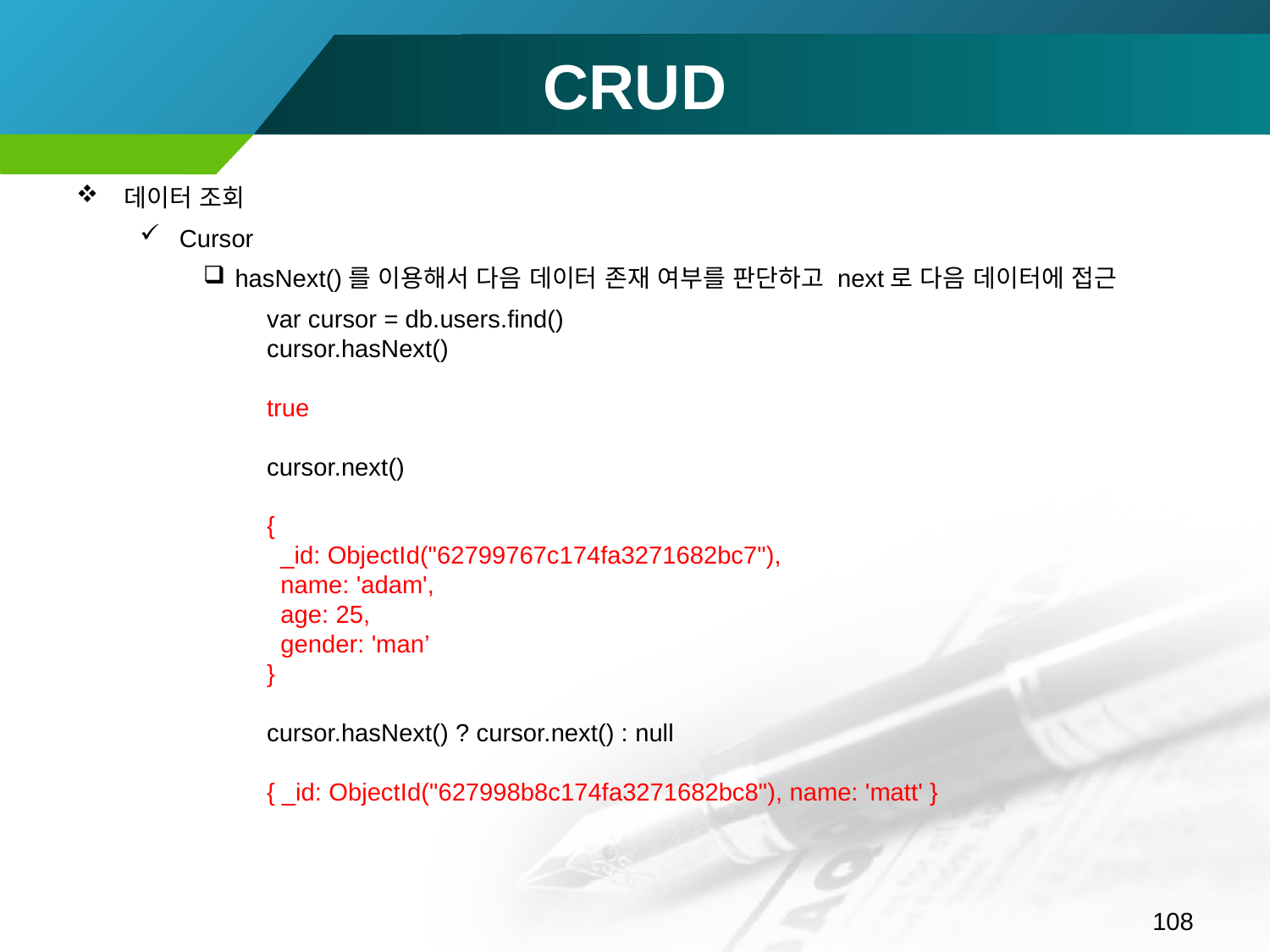

# CRUD
데이터 조회
Cursor
hasNext()를 이용해서 다음 데이터 존재 여부를 판단하고 next로 다음 데이터에 접근
var cursor = db.users.find()
cursor.hasNext()

true

cursor.next()

{
  _id: ObjectId("62799767c174fa3271682bc7"),
  name: 'adam',
  age: 25,
  gender: 'man’
}

cursor.hasNext() ? cursor.next() : null

{ _id: ObjectId("627998b8c174fa3271682bc8"), name: 'matt' }

108